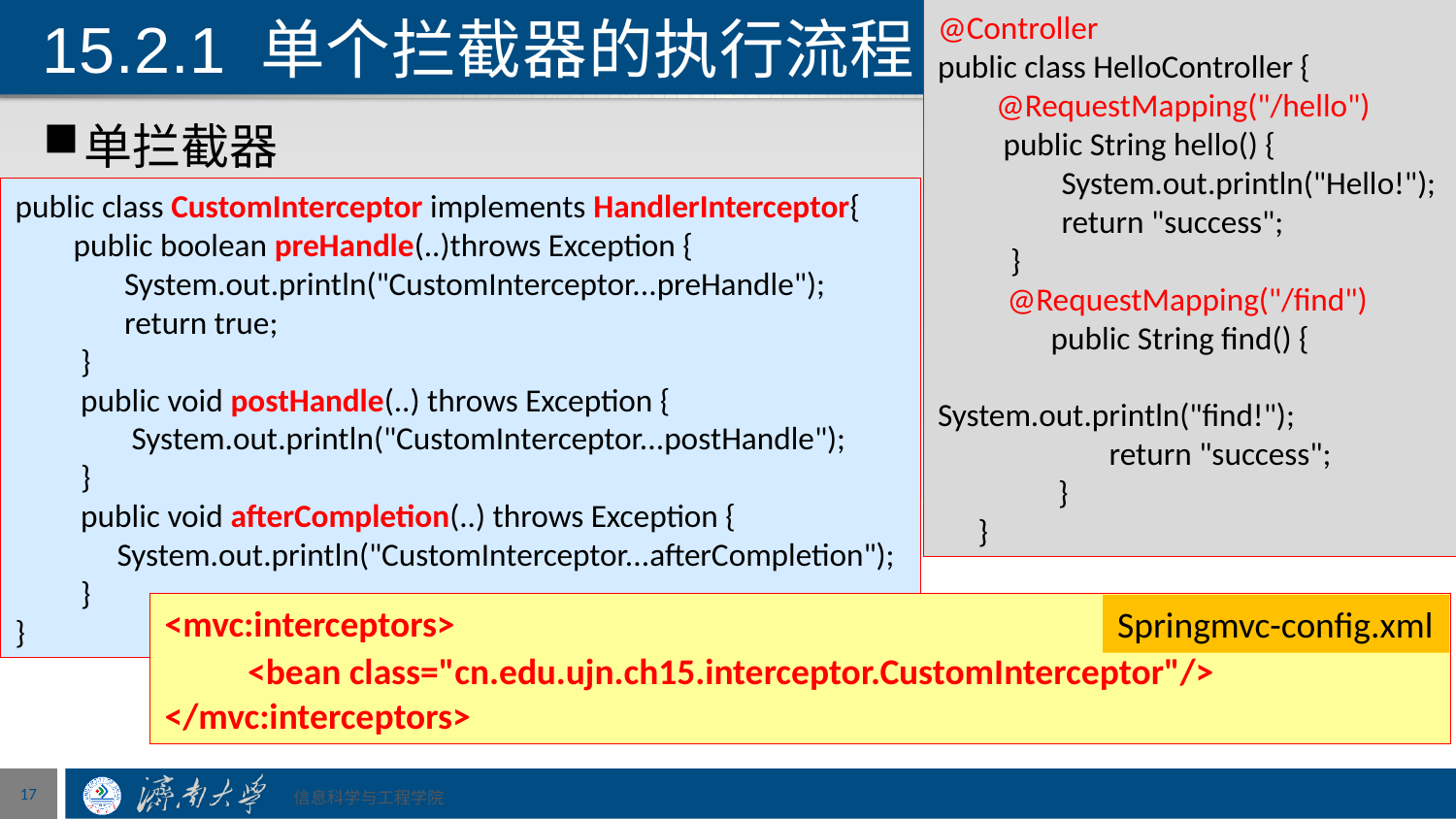

# 15.2.1 单个拦截器的执行流程
@Controller
public class HelloController {
        @RequestMapping("/hello")
         public String hello() {
                 System.out.println("Hello!");
                 return "success";
          }
    @RequestMapping("/find")
          public String find() {
                  System.out.println("find!");
                  return "success";
           }
}
单拦截器
public class CustomInterceptor implements HandlerInterceptor{
        public boolean preHandle(..)throws Exception {
               System.out.println("CustomInterceptor...preHandle");
               return true;
         }
         public void postHandle(..) throws Exception {
                System.out.println("CustomInterceptor...postHandle");
         }
         public void afterCompletion(..) throws Exception {
              System.out.println("CustomInterceptor...afterCompletion");
         }
}
<mvc:interceptors>
         <bean class="cn.edu.ujn.ch15.interceptor.CustomInterceptor"/>
</mvc:interceptors>
Springmvc-config.xml